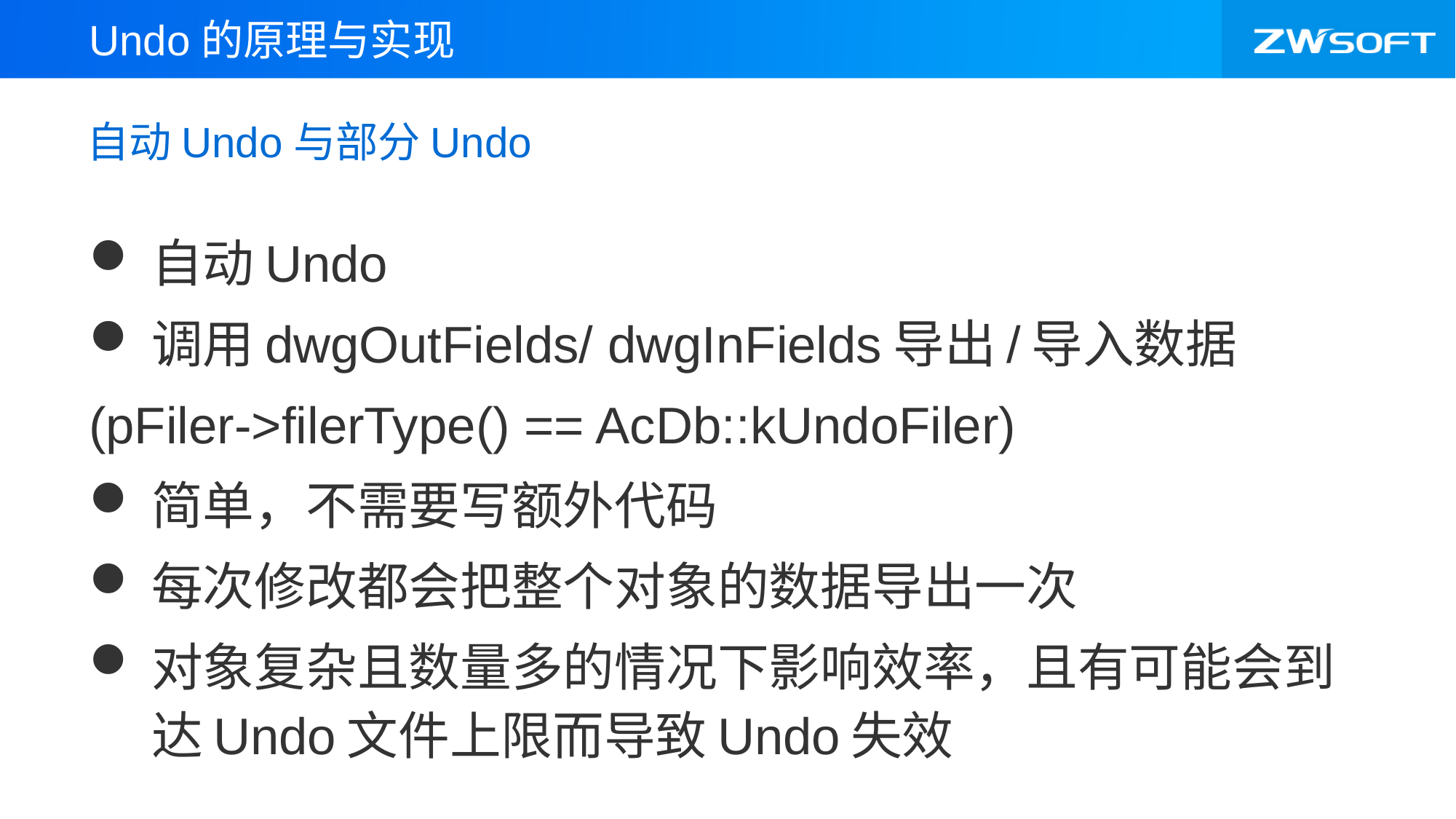

Undo的原理与实现
# 自动Undo与部分Undo
自动Undo
调用dwgOutFields/ dwgInFields导出/导入数据
(pFiler->filerType() == AcDb::kUndoFiler)
简单，不需要写额外代码
每次修改都会把整个对象的数据导出一次
对象复杂且数量多的情况下影响效率，且有可能会到达Undo文件上限而导致Undo失效